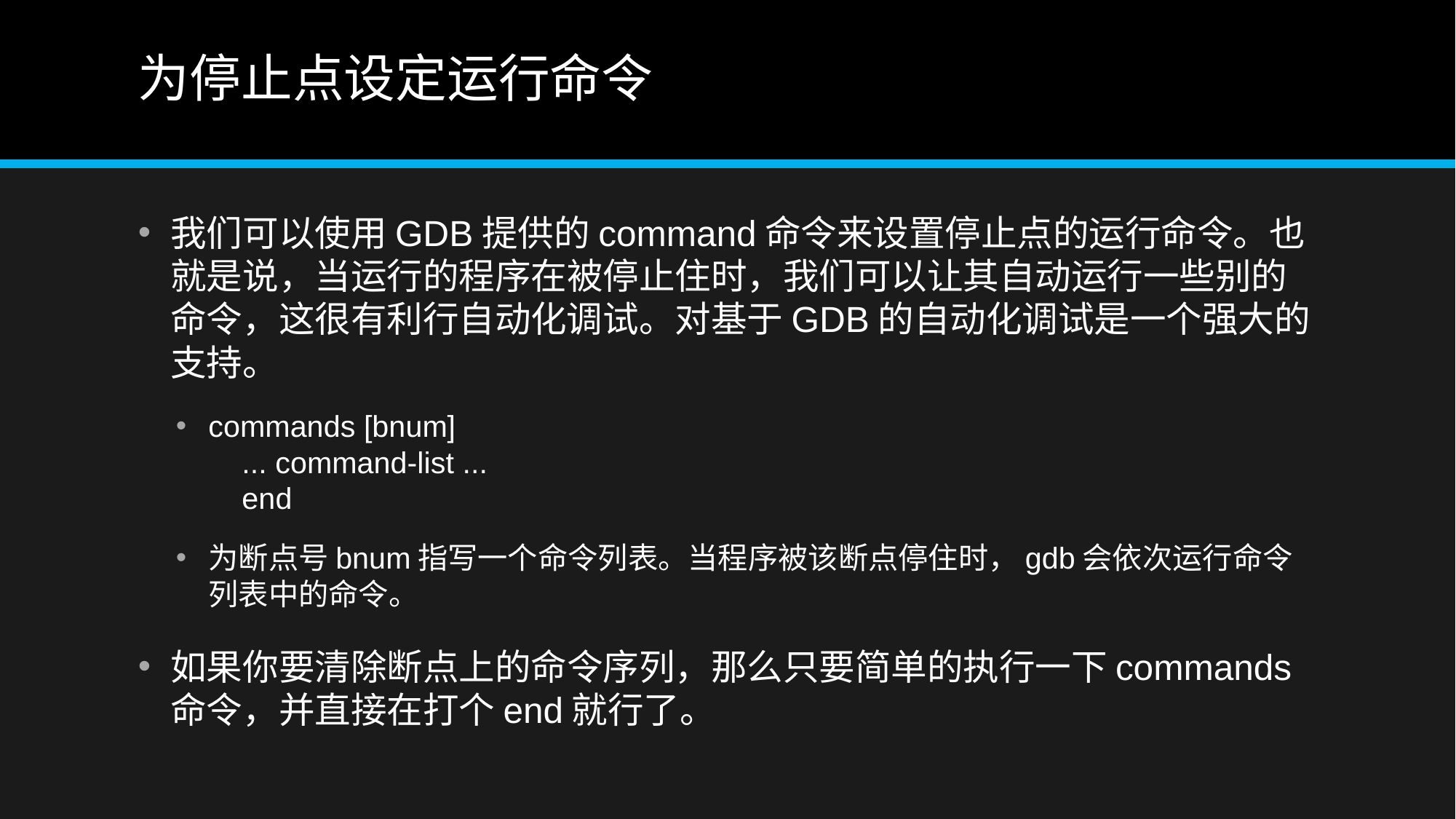

# 为停止点设定运行命令
我们可以使用GDB提供的command命令来设置停止点的运行命令。也就是说，当运行的程序在被停止住时，我们可以让其自动运行一些别的命令，这很有利行自动化调试。对基于GDB的自动化调试是一个强大的支持。
commands [bnum]
    ... command-list ...
    end
为断点号bnum指写一个命令列表。当程序被该断点停住时，gdb会依次运行命令列表中的命令。
如果你要清除断点上的命令序列，那么只要简单的执行一下commands命令，并直接在打个end就行了。